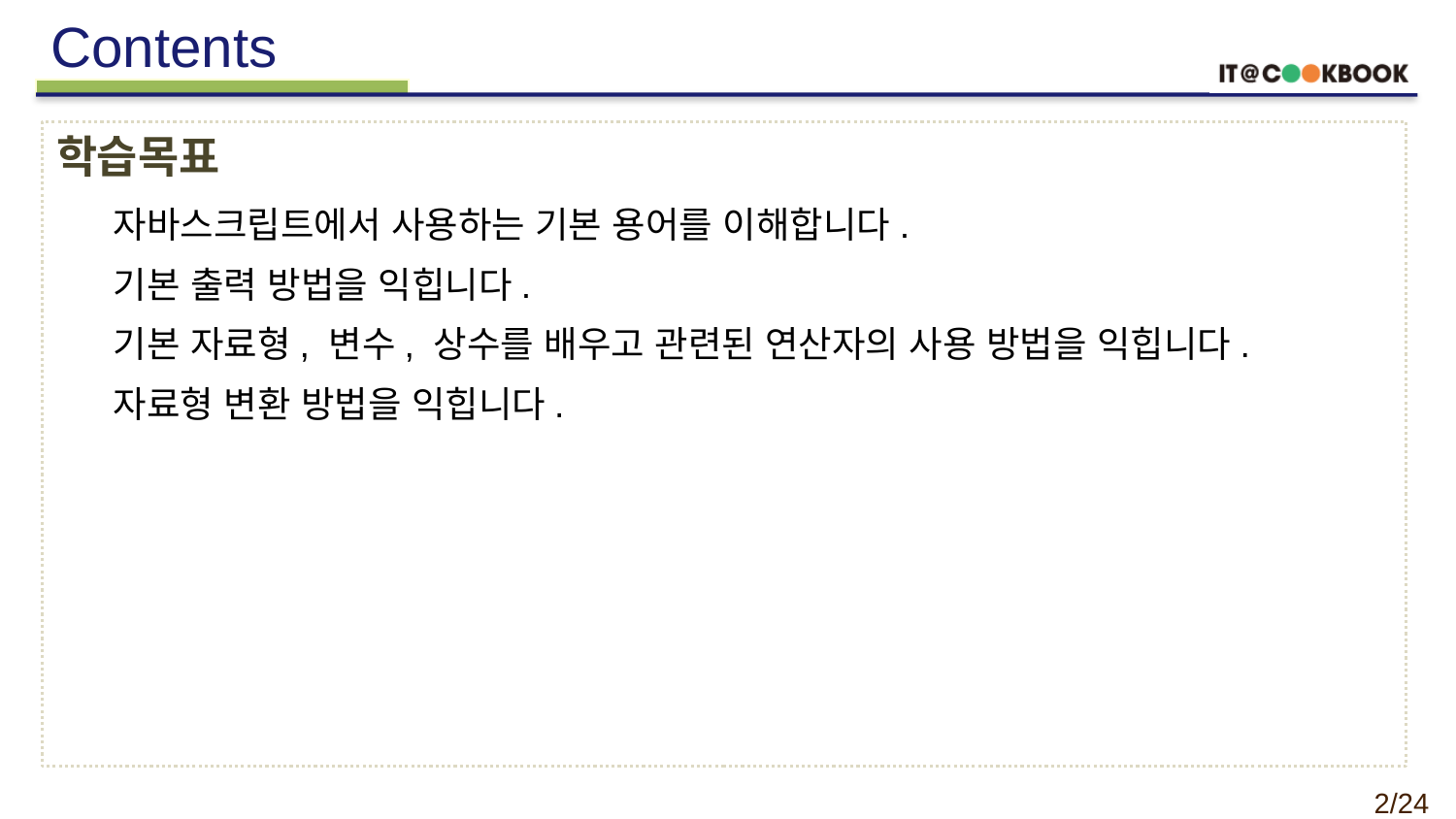

학습목표
자바스크립트에서 사용하는 기본 용어를 이해합니다.
기본 출력 방법을 익힙니다.
기본 자료형, 변수, 상수를 배우고 관련된 연산자의 사용 방법을 익힙니다.
자료형 변환 방법을 익힙니다.